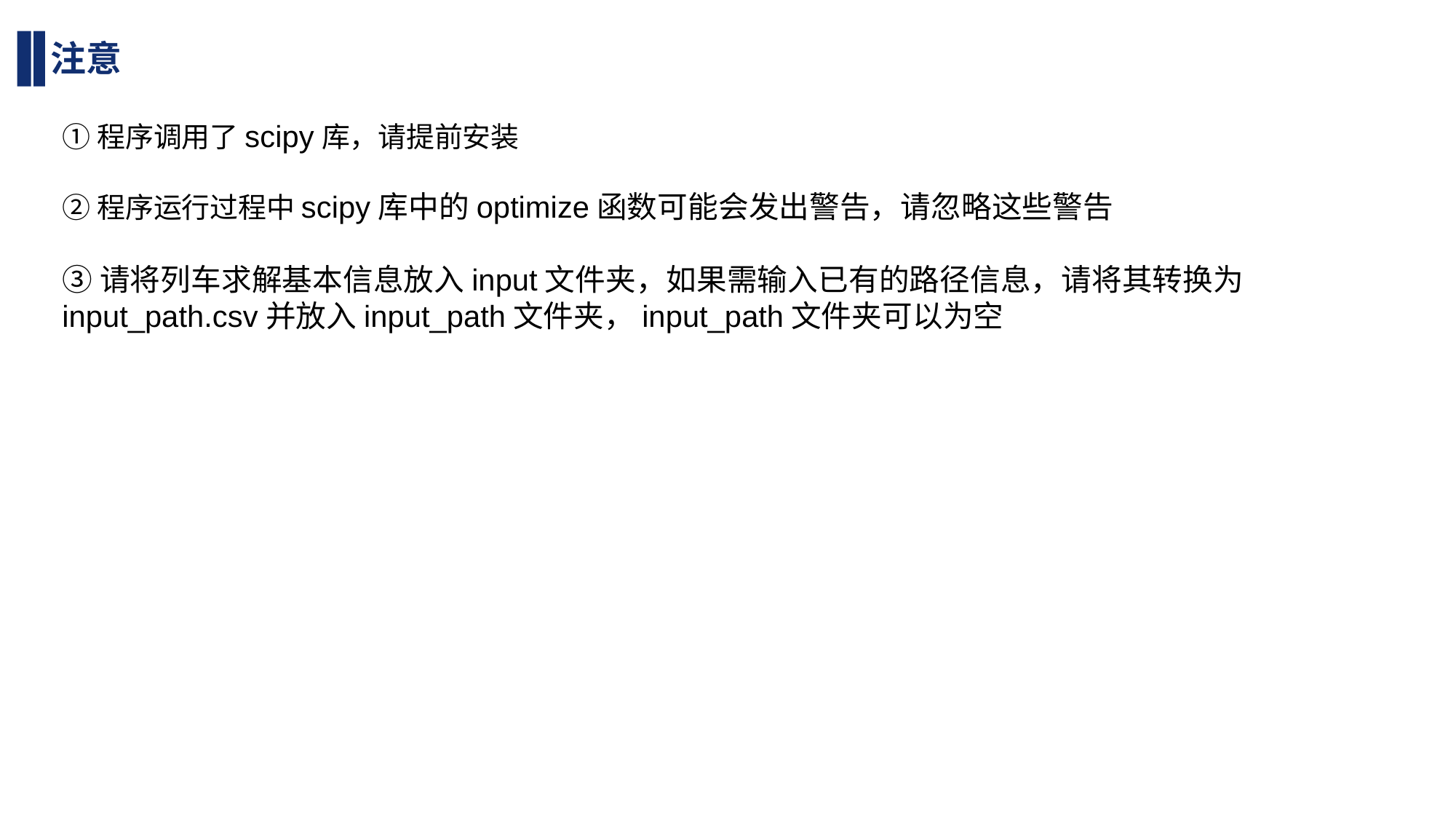

注意
①程序调用了scipy库，请提前安装

②程序运行过程中scipy库中的optimize函数可能会发出警告，请忽略这些警告

③请将列车求解基本信息放入input文件夹，如果需输入已有的路径信息，请将其转换为input_path.csv并放入input_path文件夹，input_path文件夹可以为空